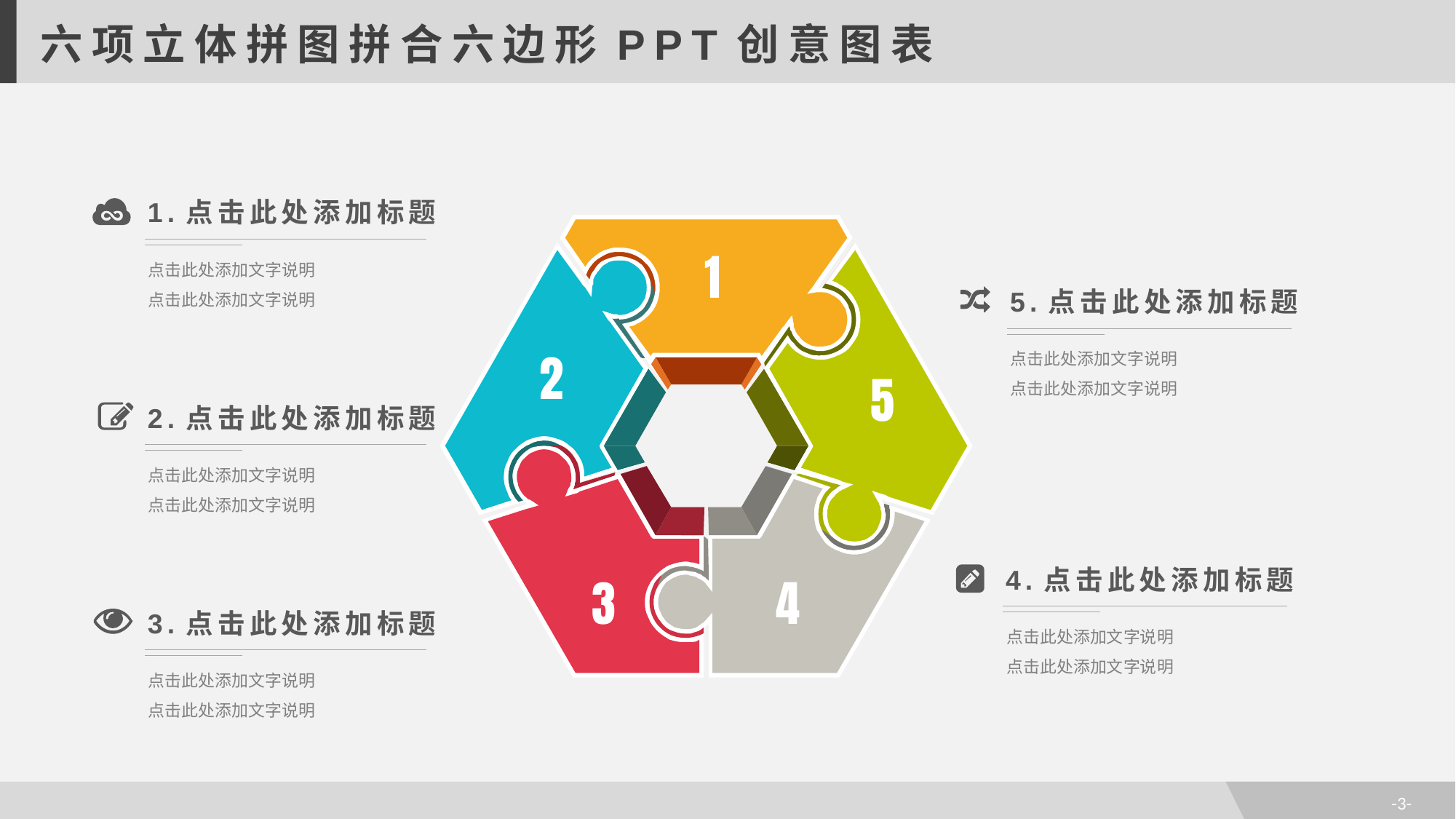

六项立体拼图拼合六边形PPT创意图表
1.点击此处添加标题

点击此处添加文字说明
点击此处添加文字说明

1
5.点击此处添加标题

点击此处添加文字说明
点击此处添加文字说明
2
5
2.点击此处添加标题

点击此处添加文字说明
点击此处添加文字说明
4.点击此处添加标题

点击此处添加文字说明
点击此处添加文字说明
3
4
3.点击此处添加标题

点击此处添加文字说明
点击此处添加文字说明
-3-